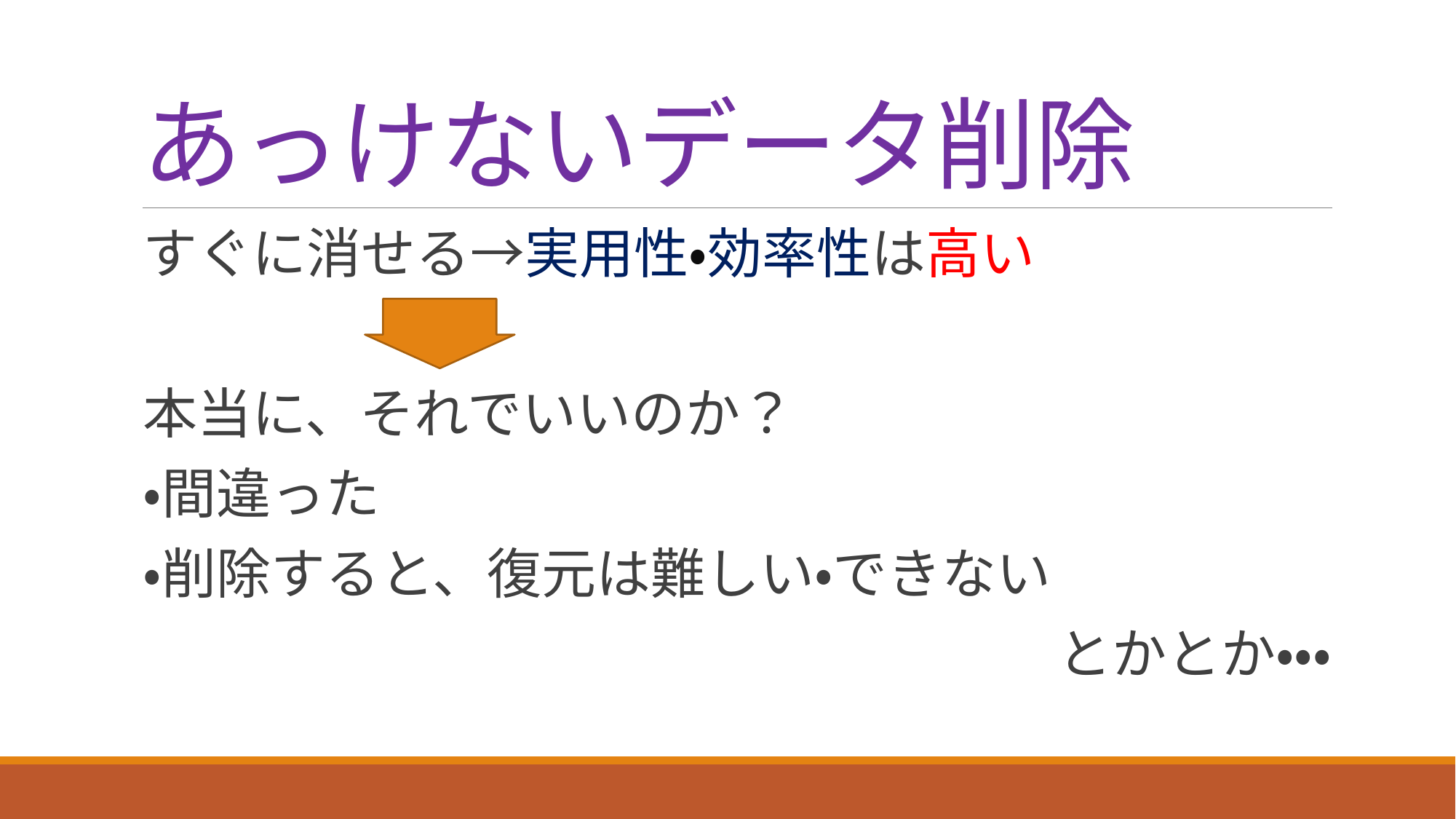

# あっけないデータ削除
すぐに消せる→実用性・効率性は高い

本当に、それでいいのか？
・間違った
・削除すると、復元は難しい・できない
とかとか・・・